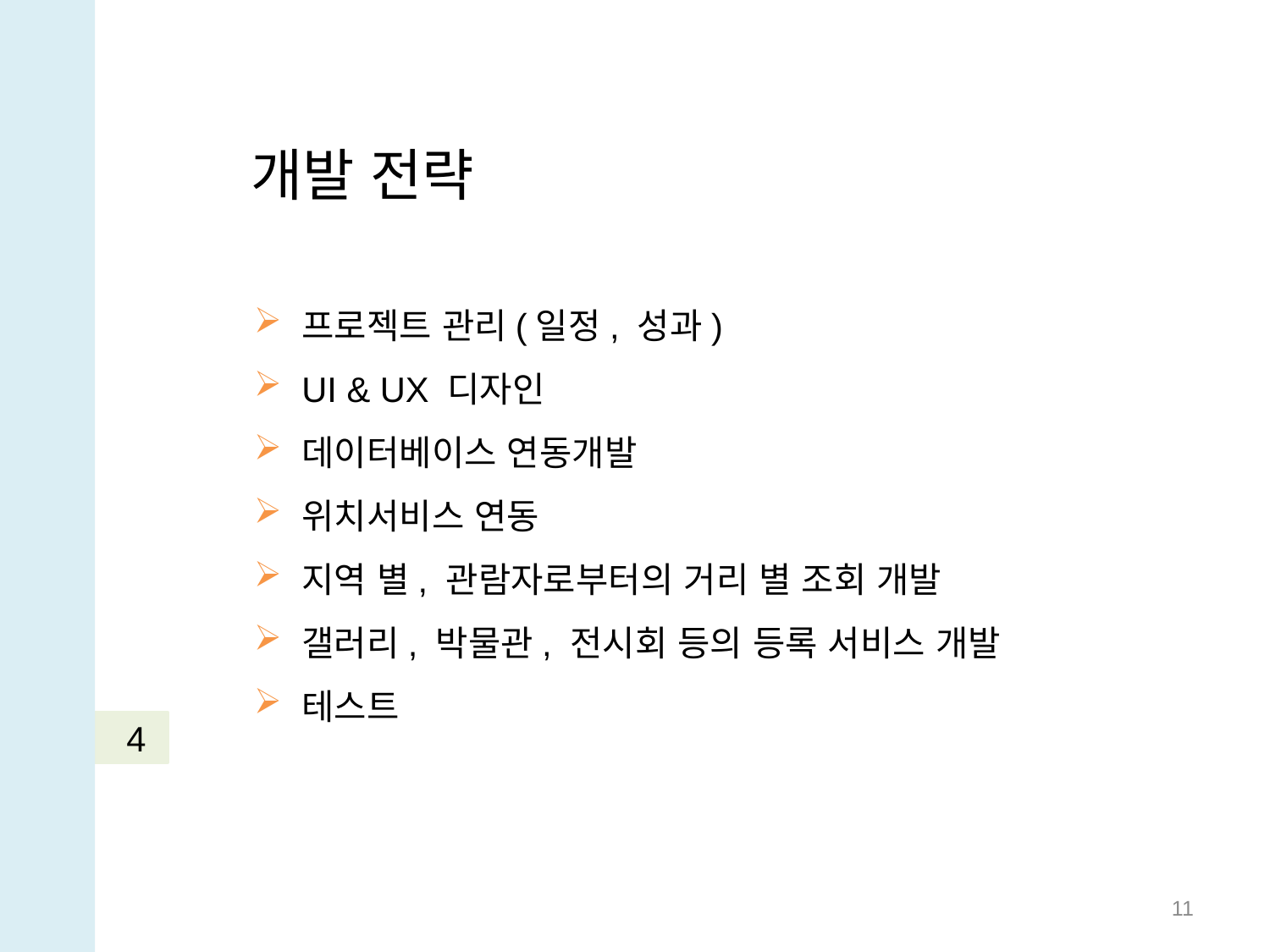

개발 전략
프로젝트 관리(일정, 성과)
UI & UX 디자인
데이터베이스 연동개발
위치서비스 연동
지역 별, 관람자로부터의 거리 별 조회 개발
갤러리, 박물관, 전시회 등의 등록 서비스 개발
테스트

4
11